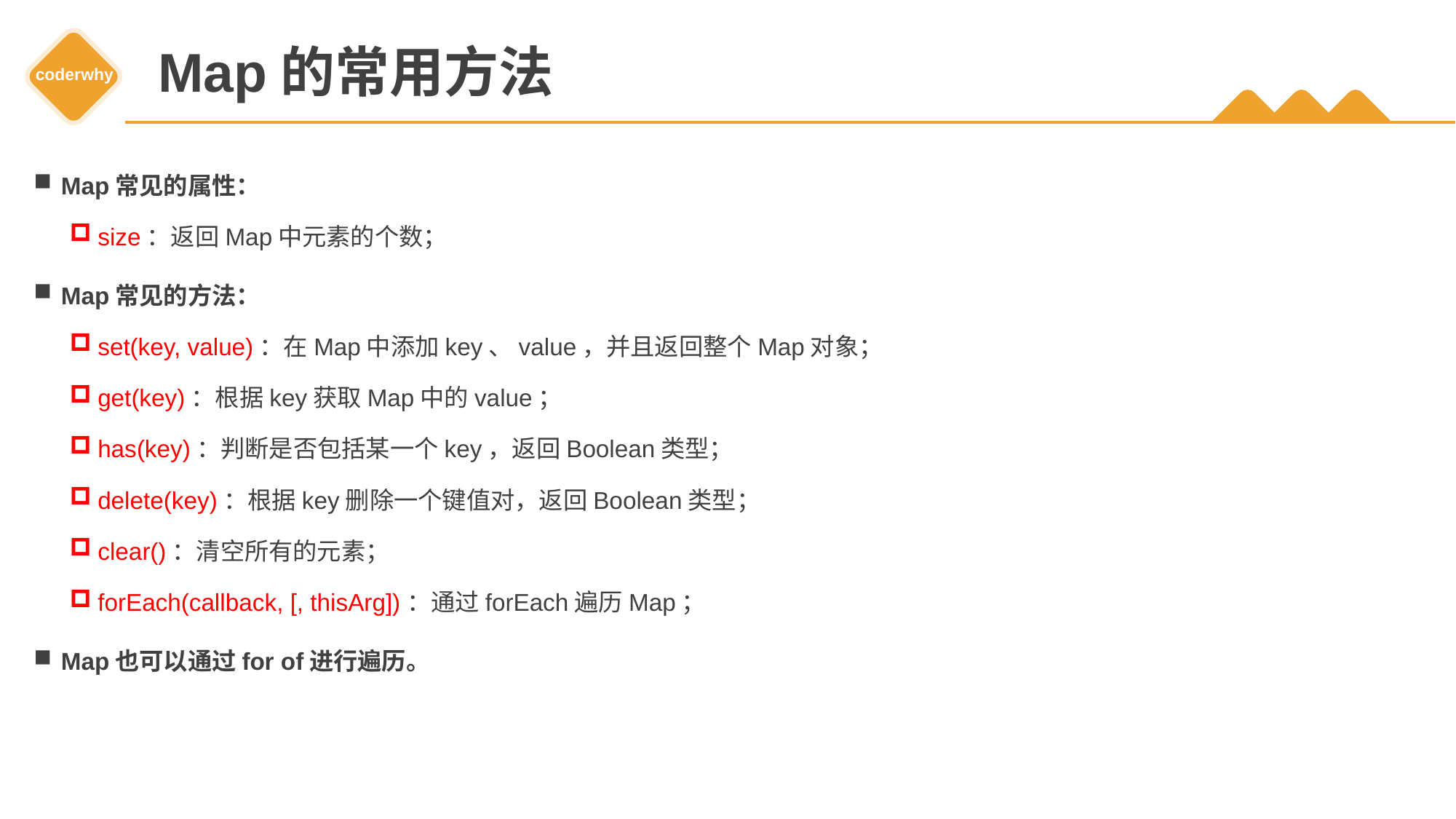

# Map的常用方法
Map常见的属性：
size：返回Map中元素的个数；
Map常见的方法：
set(key, value)：在Map中添加key、value，并且返回整个Map对象；
get(key)：根据key获取Map中的value；
has(key)：判断是否包括某一个key，返回Boolean类型；
delete(key)：根据key删除一个键值对，返回Boolean类型；
clear()：清空所有的元素；
forEach(callback, [, thisArg])：通过forEach遍历Map；
Map也可以通过for of进行遍历。